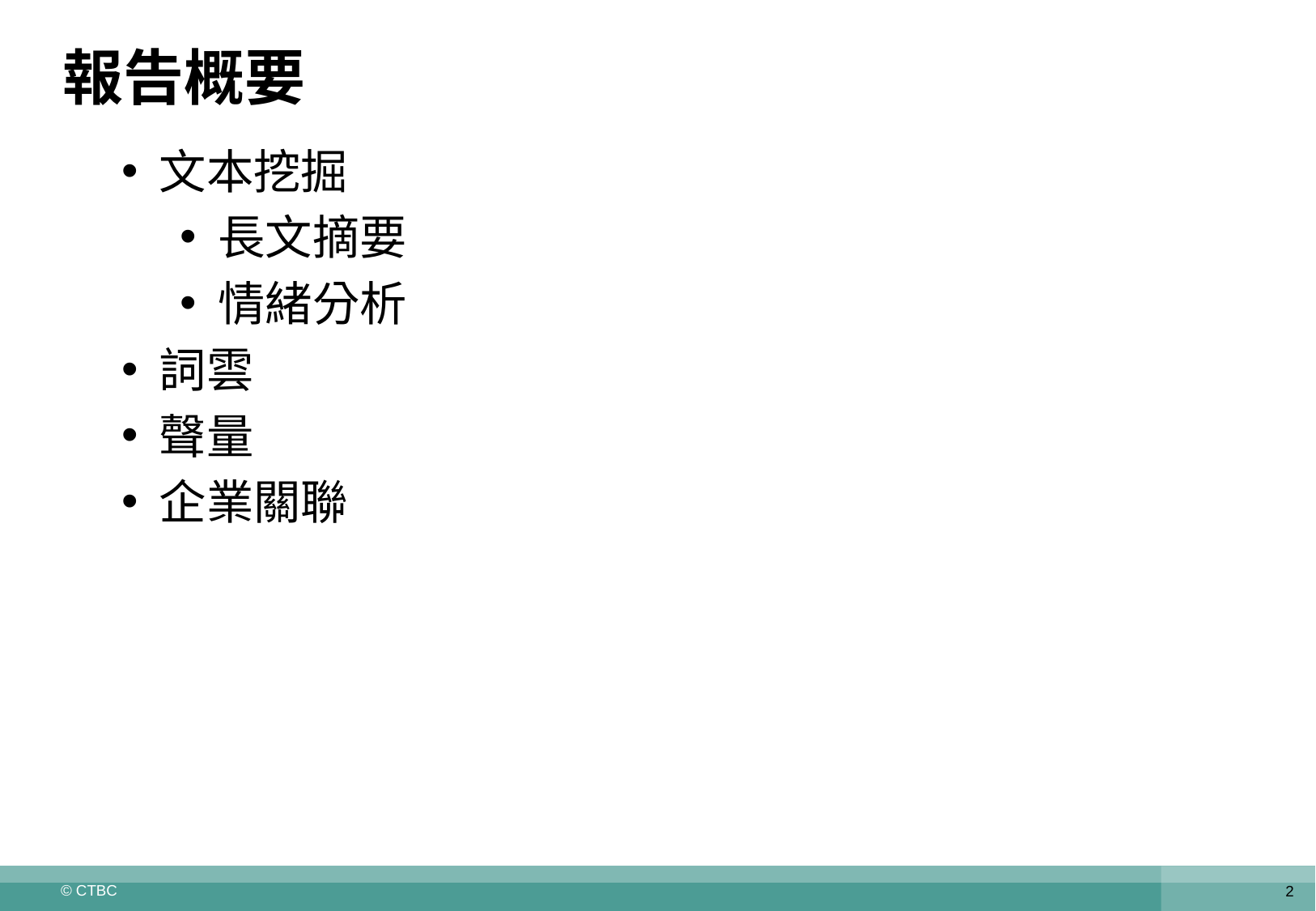

# 報告概要
文本挖掘
長文摘要
情緒分析
詞雲
聲量
企業關聯